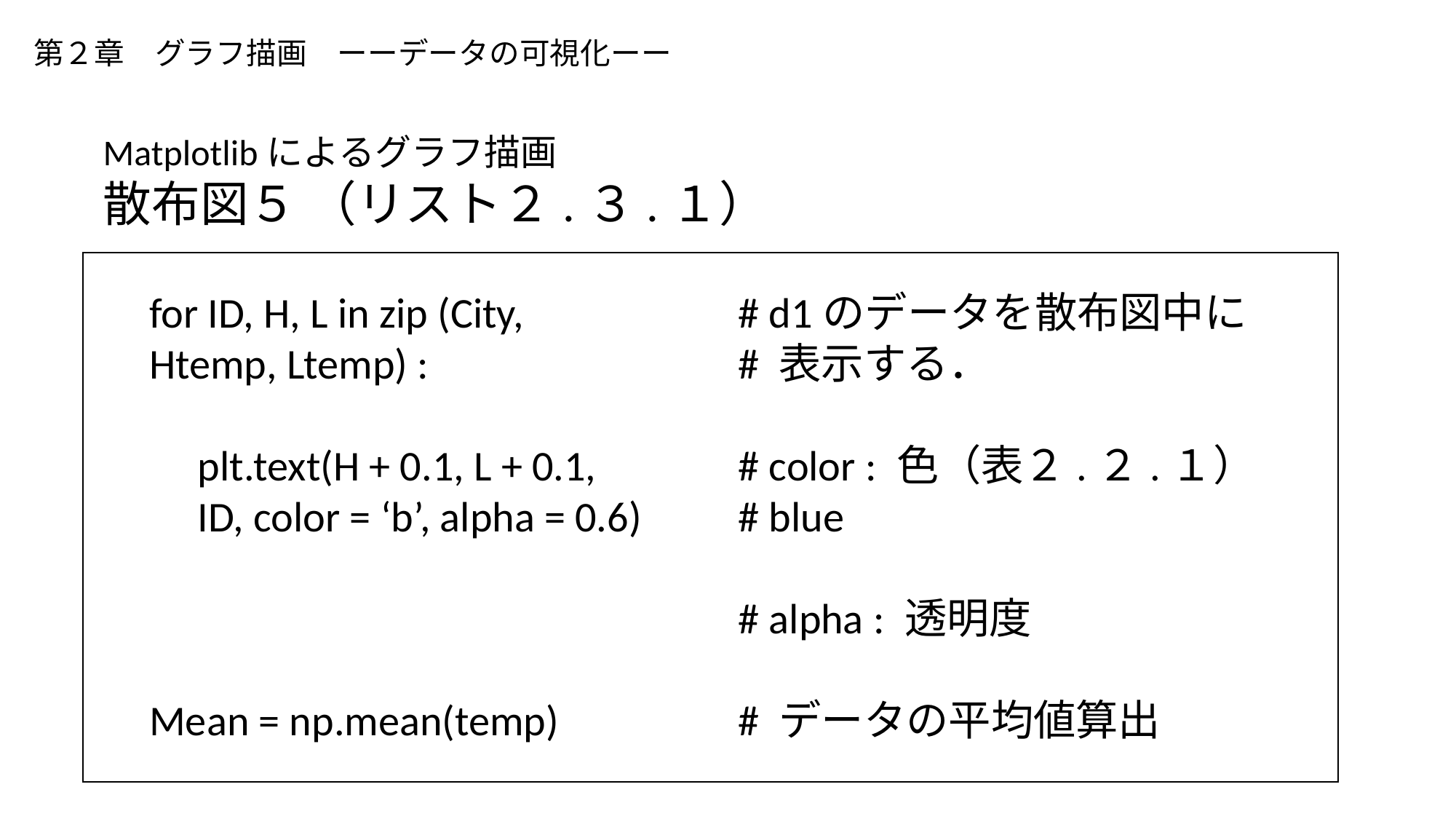

# 第２章　グラフ描画　ーーデータの可視化ーー
Matplotlibによるグラフ描画
散布図５ （リスト２.３.１）

for ID, H, L in zip (City,
Htemp, Ltemp) :

     plt.text(H + 0.1, L + 0.1,
     ID, color = ‘b’, alpha = 0.6)

Mean = np.mean(temp)
# d1のデータを散布図中に
# 表示する．

# color : 色（表２.２.１）
# blue

# alpha : 透明度

# データの平均値算出